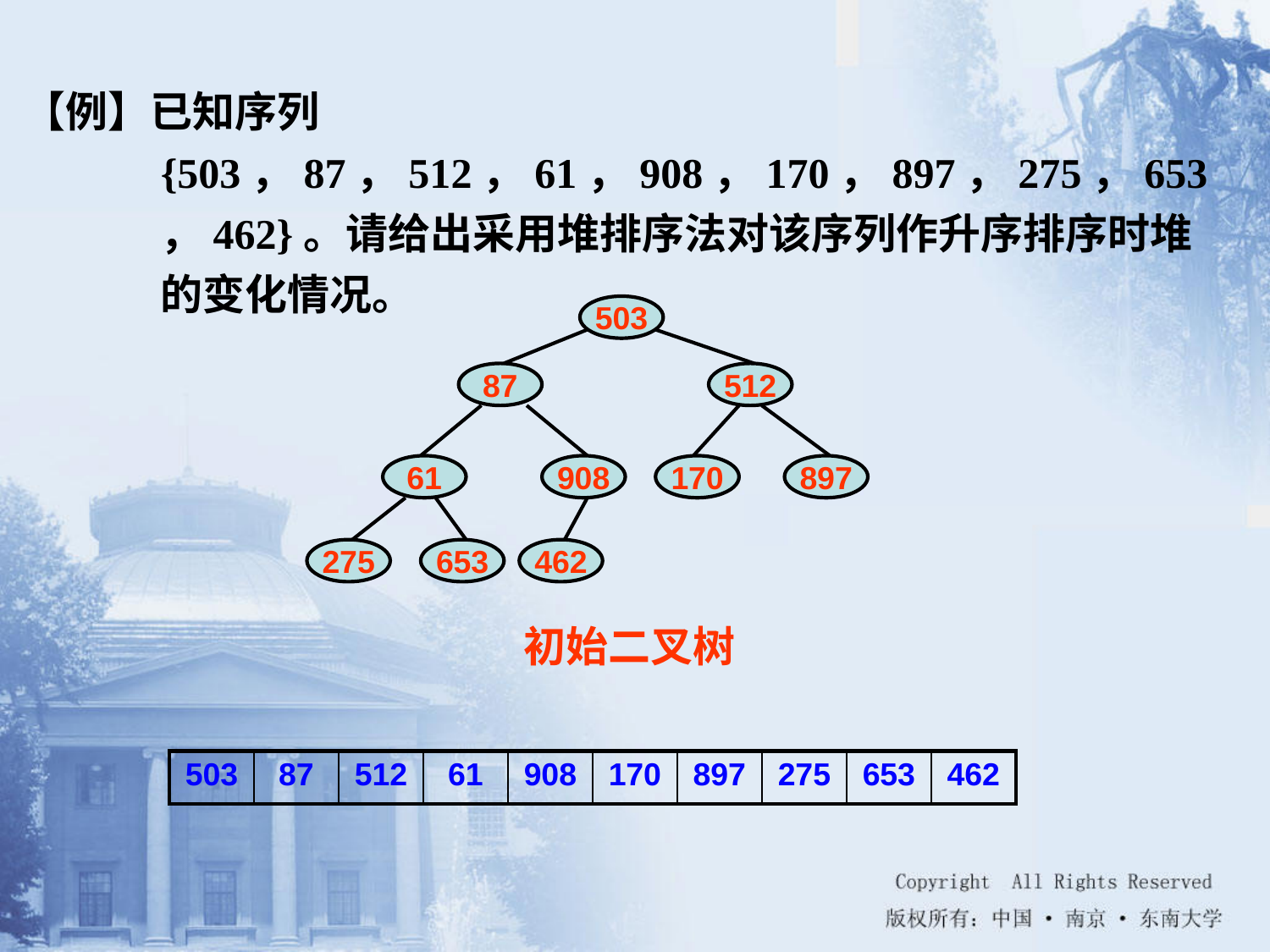

【例】已知序列{503，87，512，61，908，170，897，275，653，462}。请给出采用堆排序法对该序列作升序排序时堆的变化情况。
503

87
512

61
908
170
897

275
653
462
初始二叉树
| 503 | 87 | 512 | 61 | 908 | 170 | 897 | 275 | 653 | 462 |
| --- | --- | --- | --- | --- | --- | --- | --- | --- | --- |